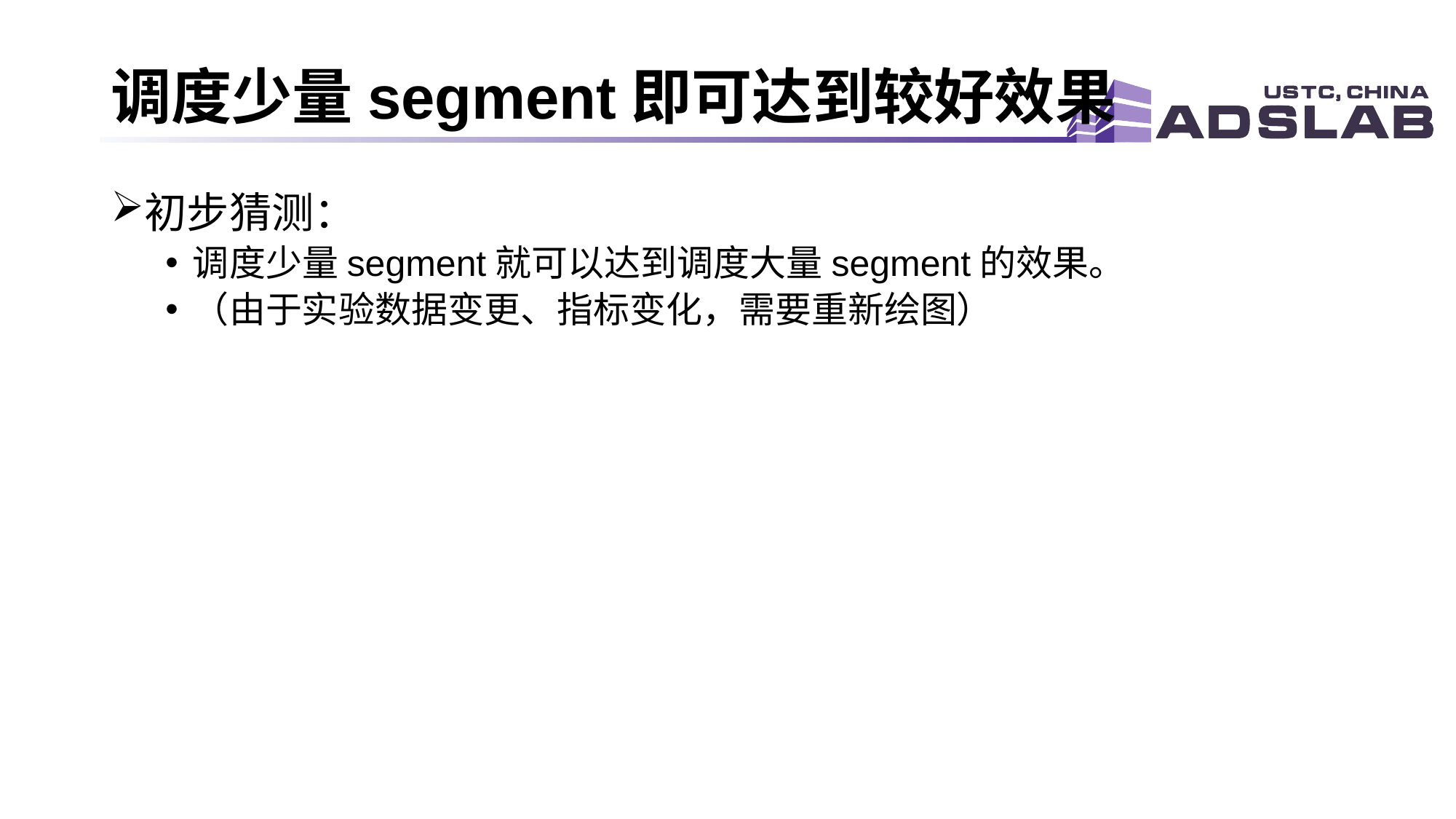

# 调度少量segment即可达到较好效果
初步猜测：
调度少量segment就可以达到调度大量segment的效果。
（由于实验数据变更、指标变化，需要重新绘图）

53